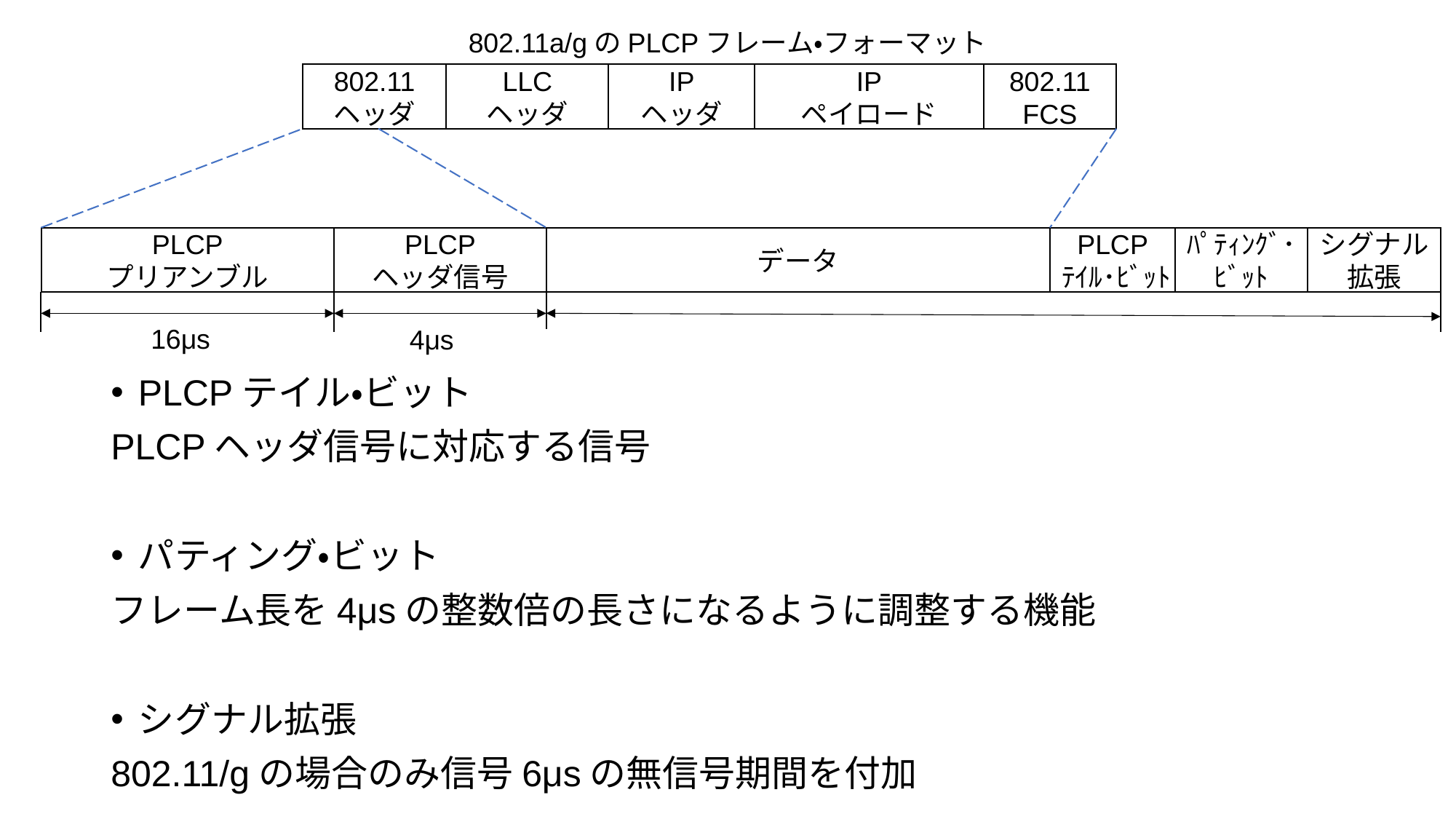

802.11a/gのPLCPフレーム・フォーマット
802.11
ヘッダ
LLC
ヘッダ
IP
ヘッダ
IP
ペイロード
802.11
FCS
PLCP
プリアンブル
PLCP
ヘッダ信号
データ
PLCP
ﾃｲﾙ･ﾋﾞｯﾄ
ﾊﾟﾃｨﾝｸﾞ･
ﾋﾞｯﾄ
シグナル
拡張
16μs
4μs
PLCPテイル・ビット
PLCPヘッダ信号に対応する信号

パティング・ビット
フレーム長を4μsの整数倍の長さになるように調整する機能

シグナル拡張
802.11/gの場合のみ信号6μsの無信号期間を付加